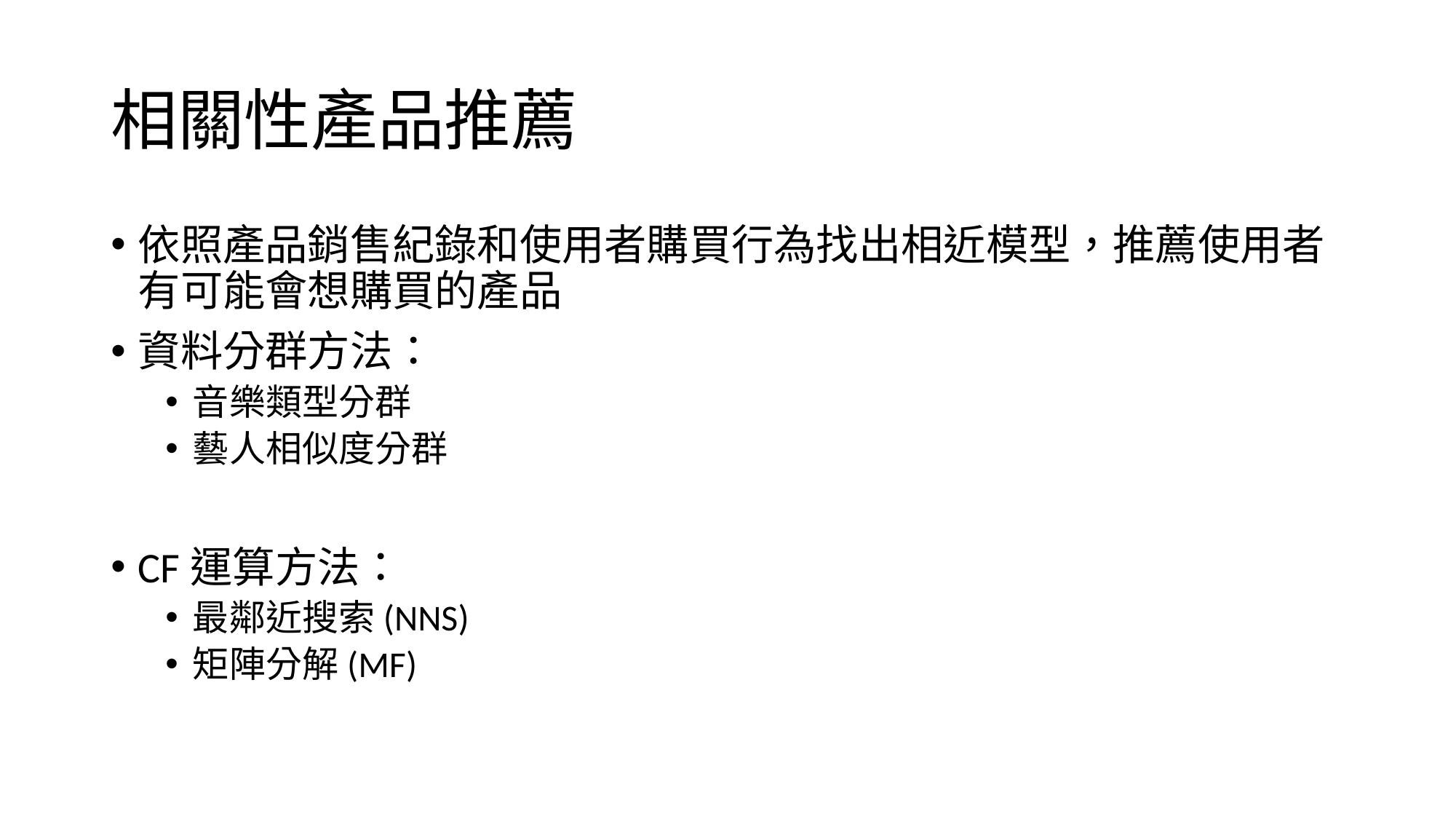

# 相關性產品推薦
依照產品銷售紀錄和使用者購買行為找出相近模型，推薦使用者有可能會想購買的產品
資料分群方法：
音樂類型分群
藝人相似度分群

CF運算方法：
最鄰近搜索(NNS)
矩陣分解(MF)